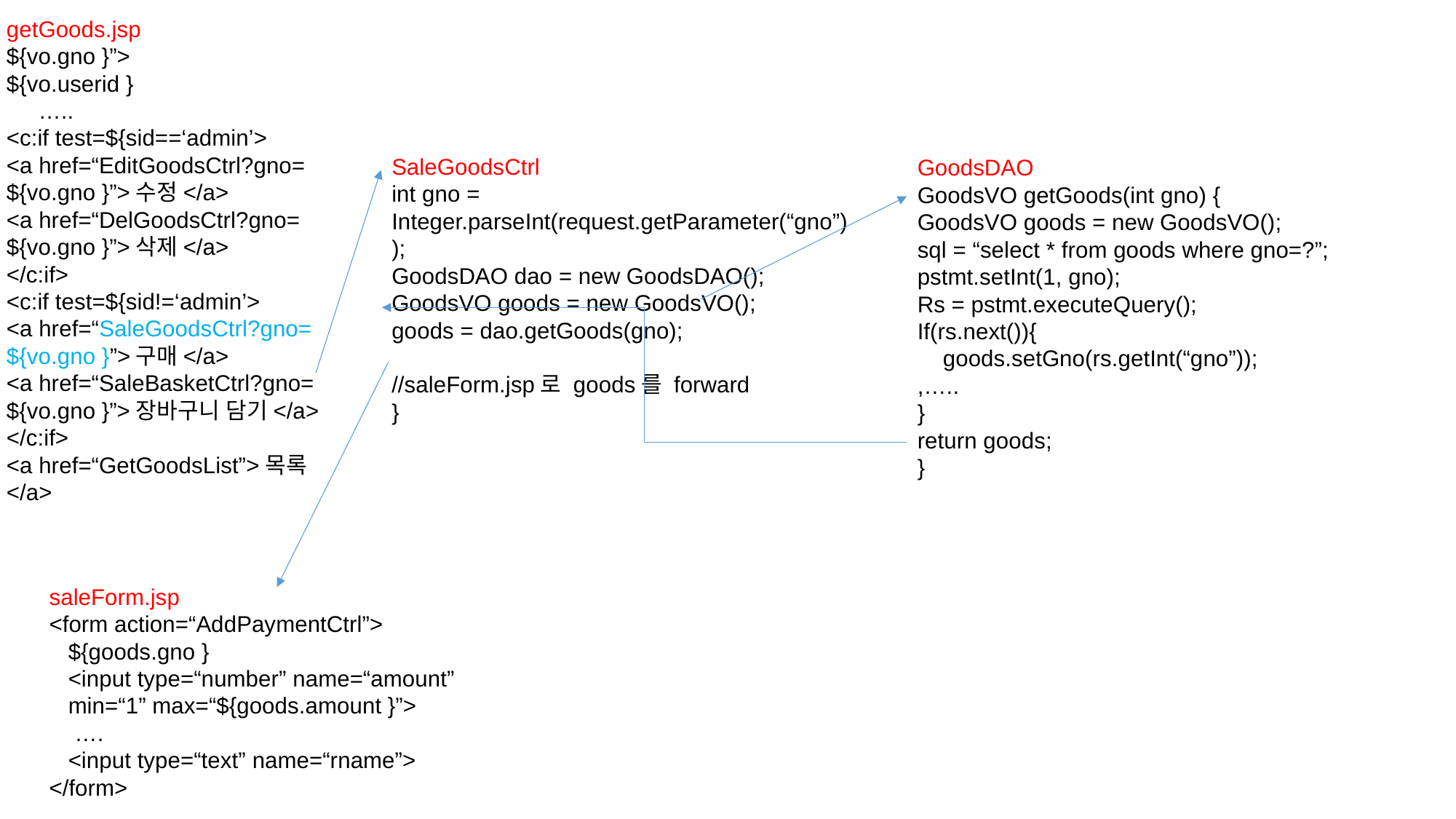

getGoods.jsp
${vo.gno }”>
${vo.userid }
     …..
<c:if test=${sid==‘admin’>
<a href=“EditGoodsCtrl?gno=
${vo.gno }”>수정</a>
<a href=“DelGoodsCtrl?gno=
${vo.gno }”>삭제</a>
</c:if>
<c:if test=${sid!=‘admin’>
<a href=“SaleGoodsCtrl?gno=
${vo.gno }”>구매</a>
<a href=“SaleBasketCtrl?gno=
${vo.gno }”>장바구니 담기</a>
</c:if>
<a href=“GetGoodsList”>목록</a>
SaleGoodsCtrl
int gno = Integer.parseInt(request.getParameter(“gno”));
GoodsDAO dao = new GoodsDAO();
GoodsVO goods = new GoodsVO();
goods = dao.getGoods(gno);

//saleForm.jsp로 goods를 forward
}
GoodsDAO
GoodsVO getGoods(int gno) {
GoodsVO goods = new GoodsVO();
sql = “select * from goods where gno=?”;
pstmt.setInt(1, gno);
Rs = pstmt.executeQuery();
If(rs.next()){
    goods.setGno(rs.getInt(“gno”));
,…..
}
return goods;
}
saleForm.jsp
<form action=“AddPaymentCtrl”>
   ${goods.gno }
   <input type=“number” name=“amount”
   min=“1” max=“${goods.amount }”>
    ….
   <input type=“text” name=“rname”>
</form>